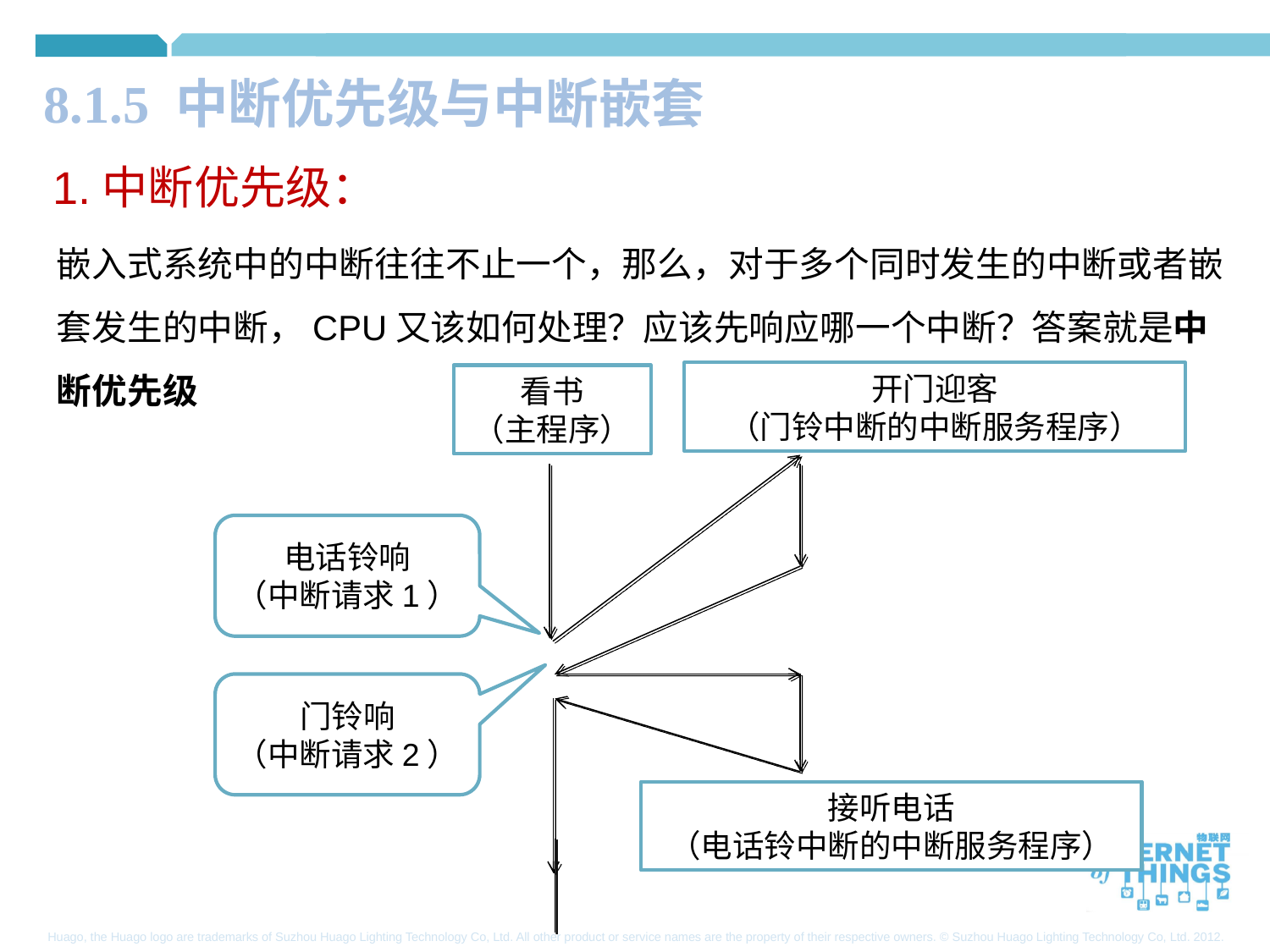

8.1.5 中断优先级与中断嵌套
1.中断优先级：
嵌入式系统中的中断往往不止一个，那么，对于多个同时发生的中断或者嵌套发生的中断，CPU又该如何处理？应该先响应哪一个中断？答案就是中断优先级
开门迎客
（门铃中断的中断服务程序）
看书
（主程序）
电话铃响
（中断请求1）
门铃响
（中断请求2）
接听电话
（电话铃中断的中断服务程序）